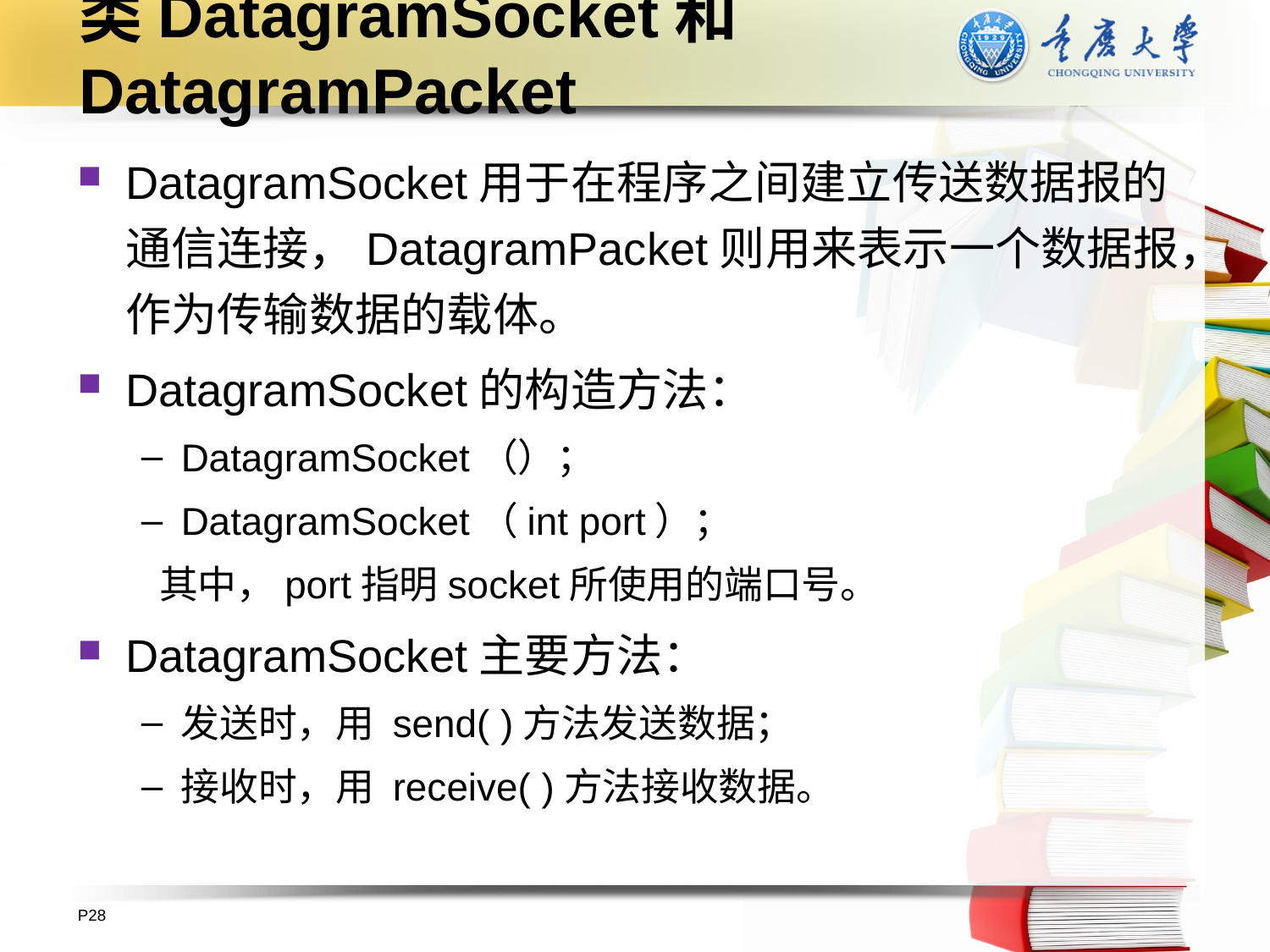

# 类DatagramSocket和DatagramPacket
DatagramSocket用于在程序之间建立传送数据报的通信连接，DatagramPacket则用来表示一个数据报，作为传输数据的载体。
DatagramSocket的构造方法：
DatagramSocket（）；
DatagramSocket（int port）；
 其中，port指明socket所使用的端口号。
DatagramSocket主要方法：
发送时，用 send( )方法发送数据；
接收时，用 receive( )方法接收数据。

P28